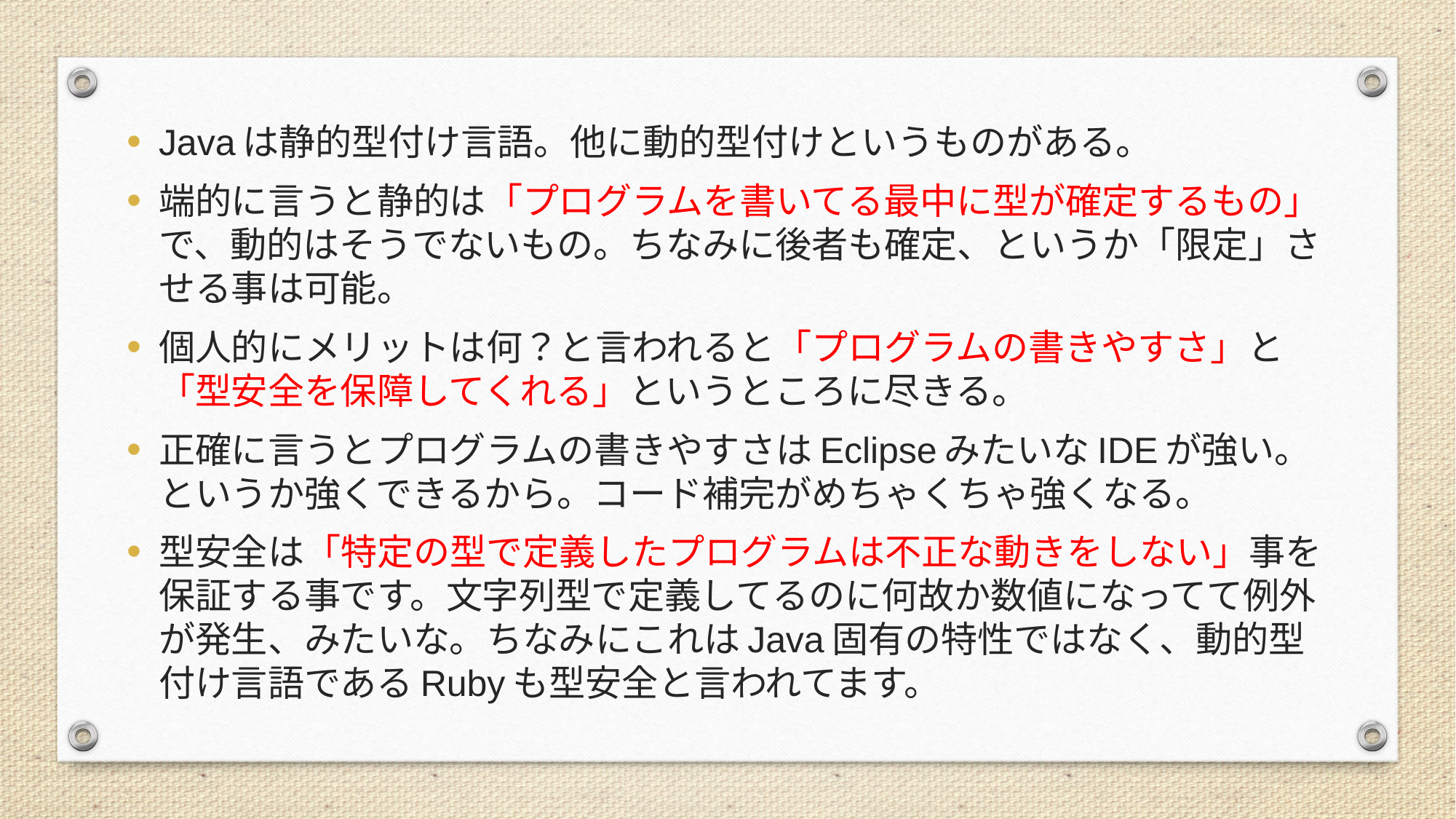

Javaは静的型付け言語。他に動的型付けというものがある。
端的に言うと静的は「プログラムを書いてる最中に型が確定するもの」で、動的はそうでないもの。ちなみに後者も確定、というか「限定」させる事は可能。
個人的にメリットは何？と言われると「プログラムの書きやすさ」と「型安全を保障してくれる」というところに尽きる。
正確に言うとプログラムの書きやすさはEclipseみたいなIDEが強い。というか強くできるから。コード補完がめちゃくちゃ強くなる。
型安全は「特定の型で定義したプログラムは不正な動きをしない」事を保証する事です。文字列型で定義してるのに何故か数値になってて例外が発生、みたいな。ちなみにこれはJava固有の特性ではなく、動的型付け言語であるRubyも型安全と言われてます。